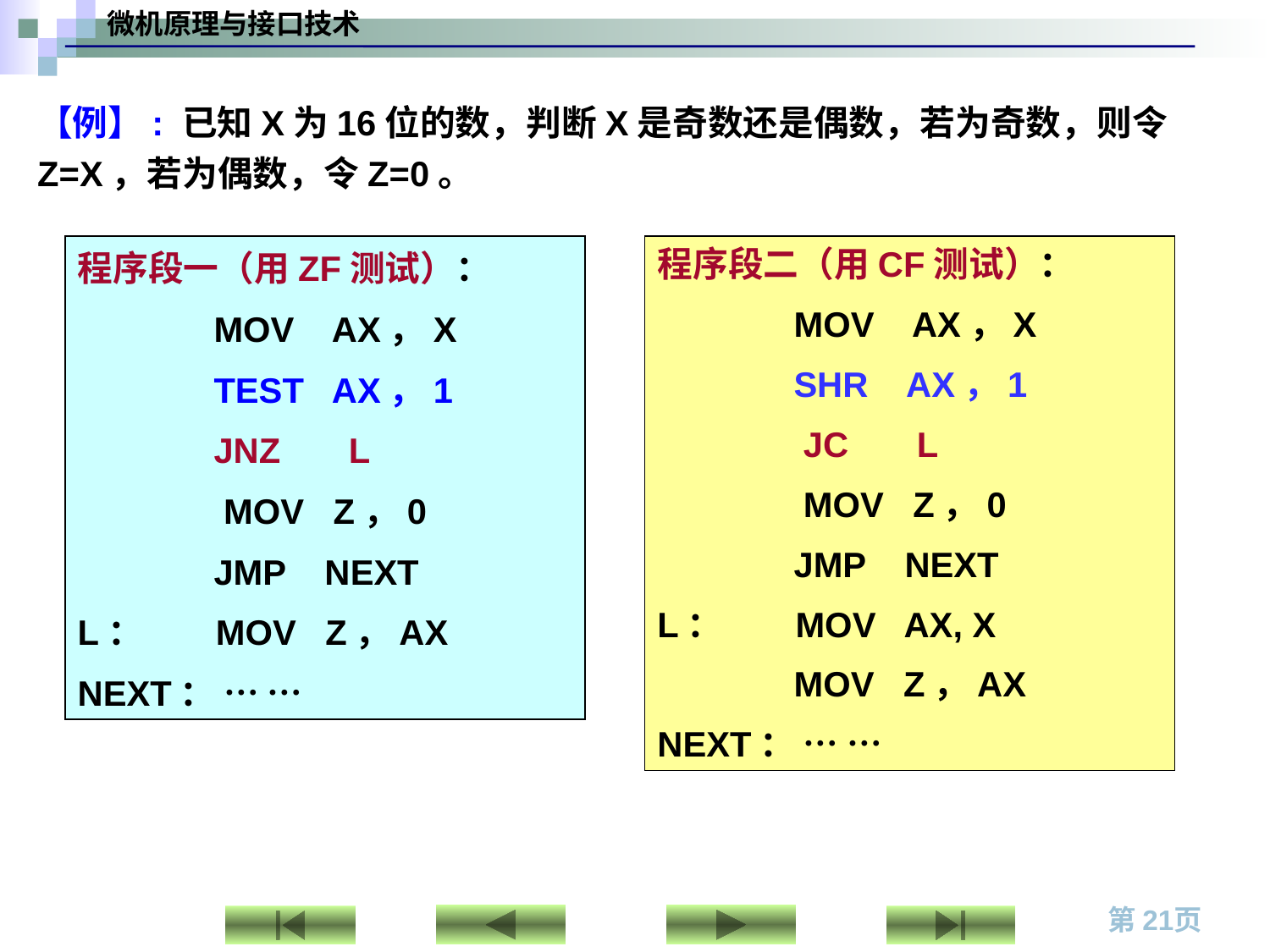

【例】: 已知X为16位的数，判断X是奇数还是偶数，若为奇数，则令Z=X，若为偶数，令Z=0。
程序段一（用ZF测试）：
              MOV    AX，X
              TEST   AX，1
              JNZ       L
               MOV   Z，0
              JMP    NEXT
L：        MOV   Z，AX
NEXT： … …
程序段二（用CF测试）：
              MOV    AX，X
              SHR    AX，1
               JC       L
               MOV   Z，0
              JMP    NEXT
L：        MOV   AX, X
              MOV   Z，AX
NEXT： … …